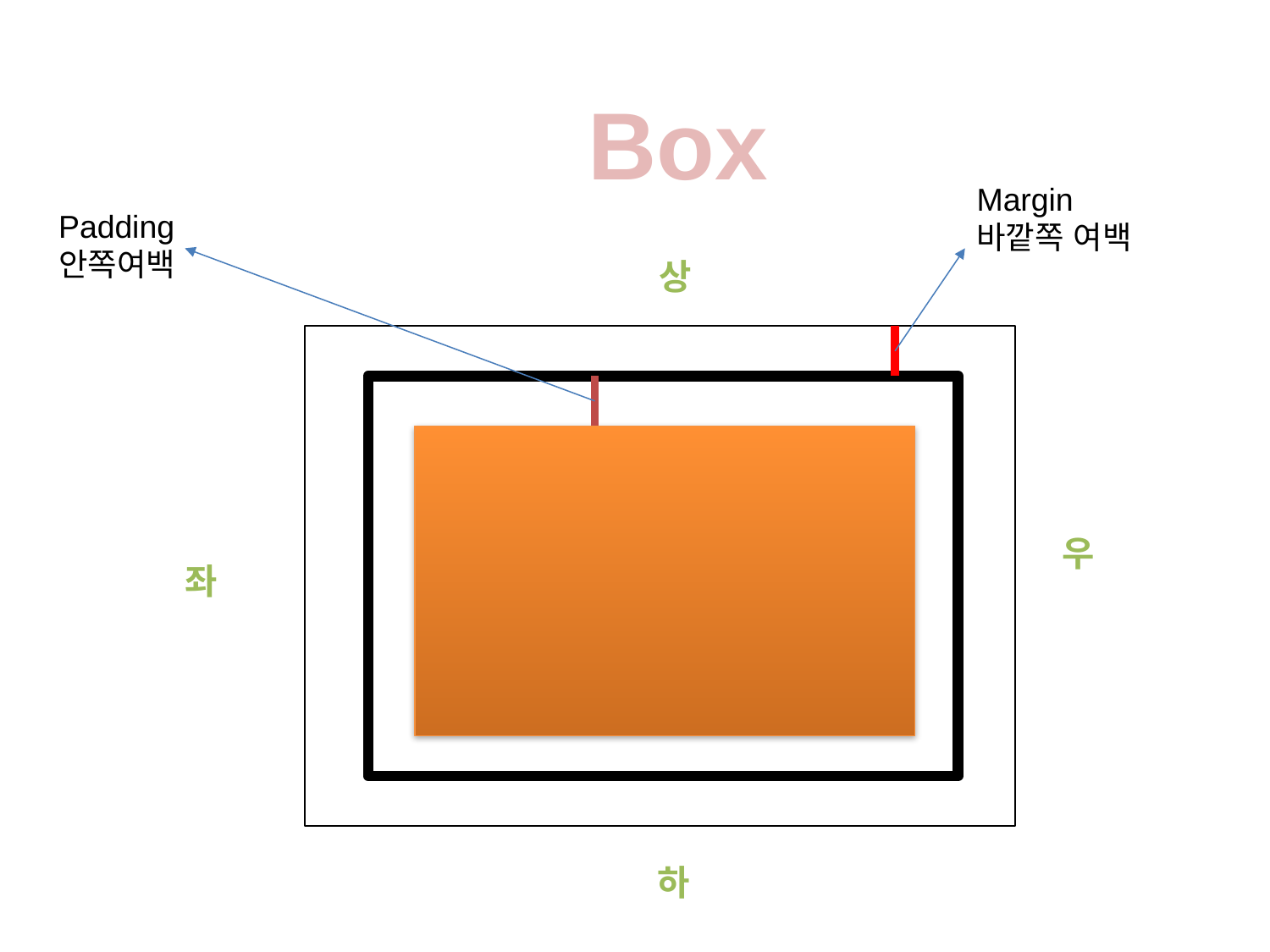

Box
Margin
바깥쪽 여백
Padding
안쪽여백
상

우
좌
하